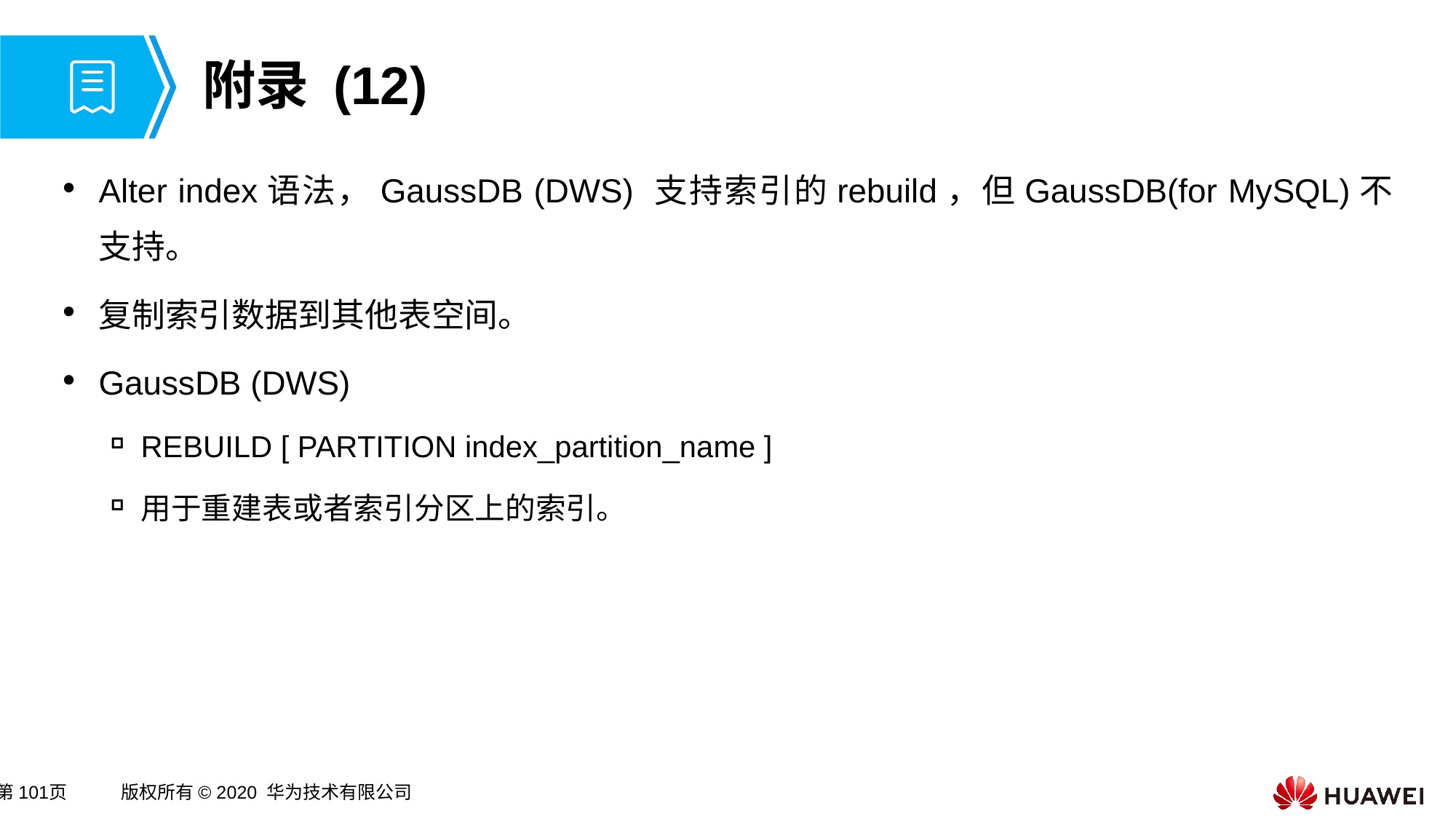

# 附录 (12)
Alter index语法，GaussDB (DWS) 支持索引的rebuild，但GaussDB(for MySQL)不支持。
复制索引数据到其他表空间。
GaussDB (DWS)
REBUILD [ PARTITION index_partition_name ]
用于重建表或者索引分区上的索引。